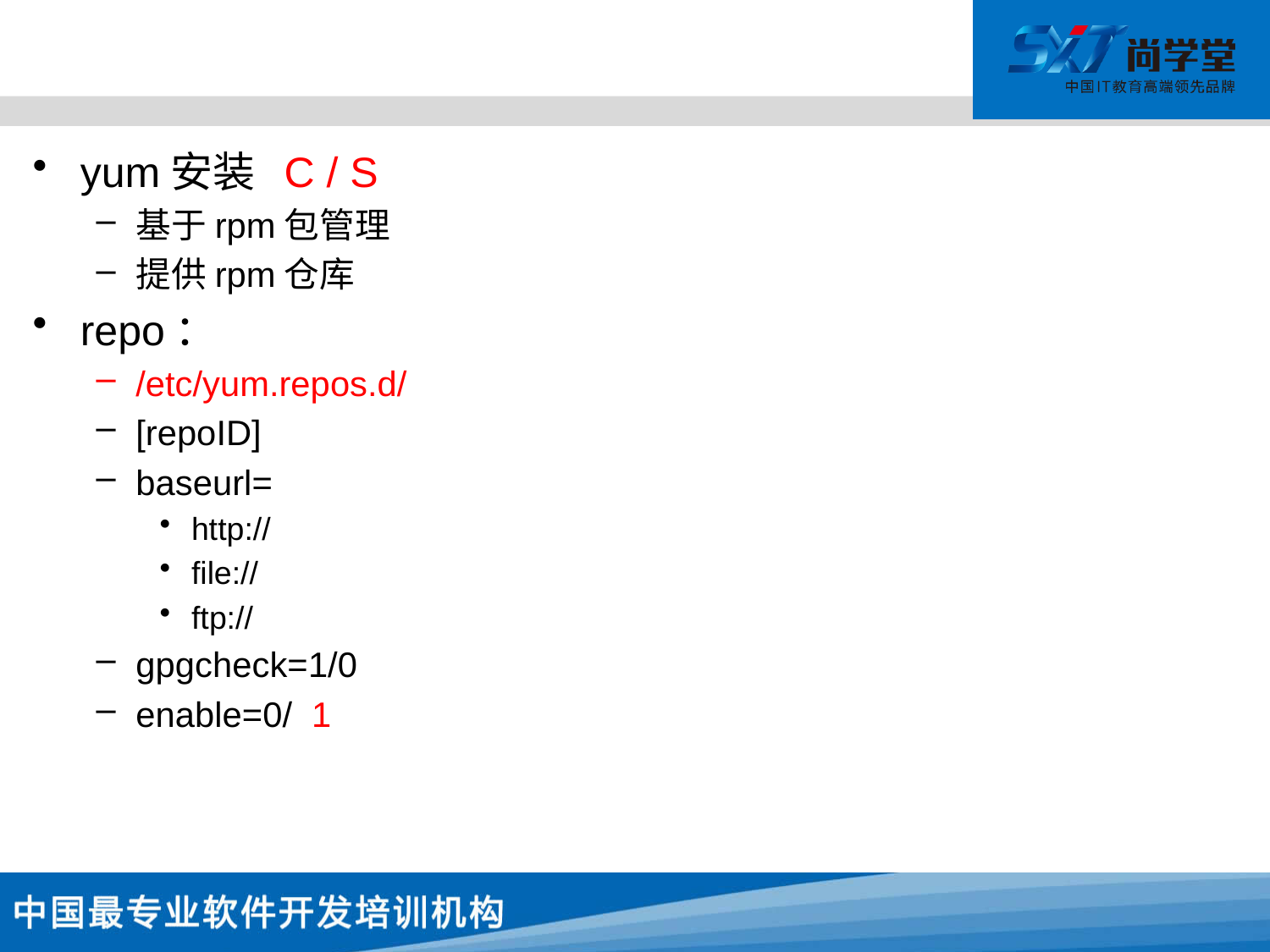

#
yum安装  C / S
基于rpm包管理
提供rpm仓库
repo：
/etc/yum.repos.d/
[repoID]
baseurl=
http://
file://
ftp://
gpgcheck=1/0
enable=0/  1